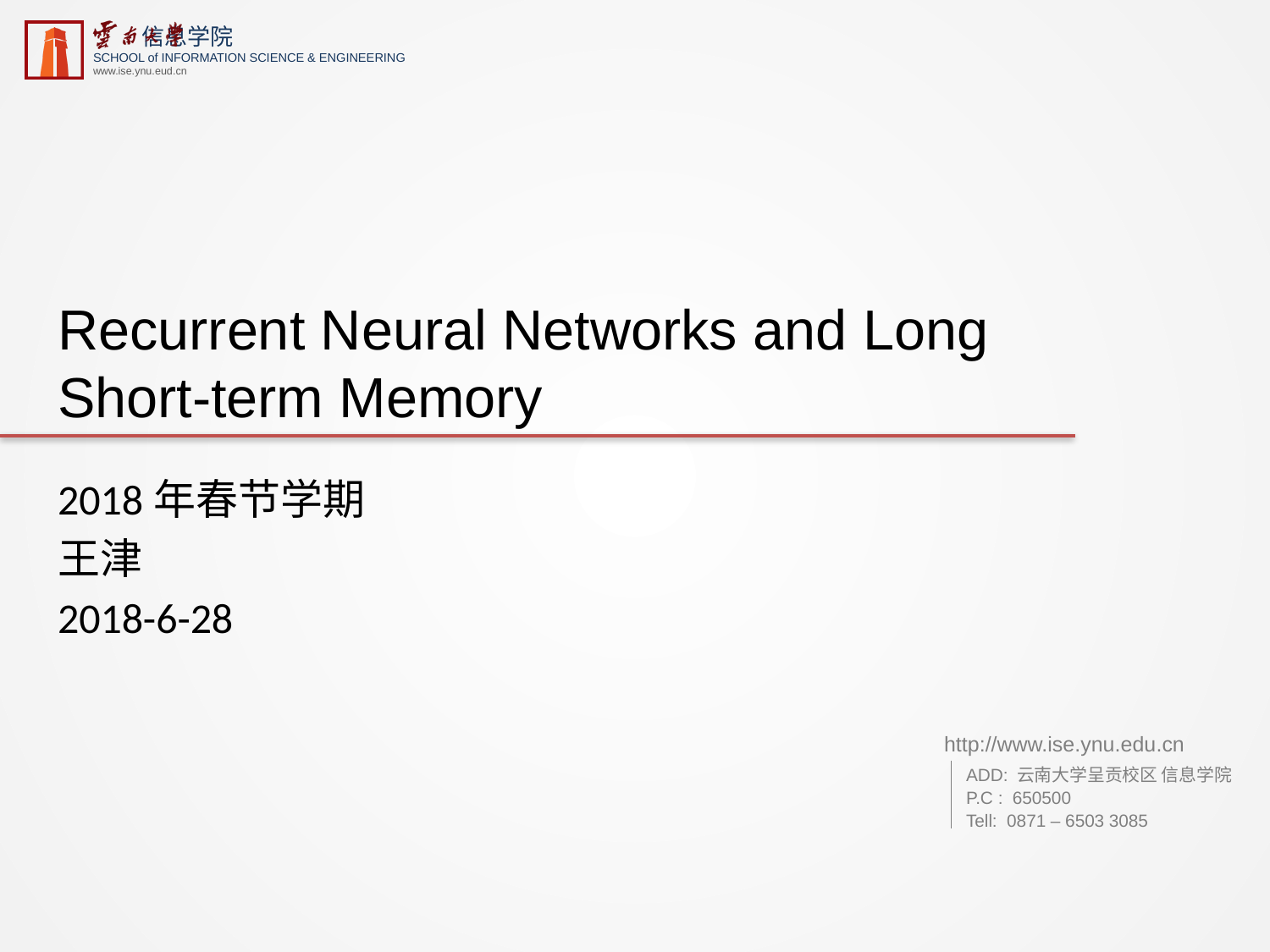

# Recurrent Neural Networks and Long Short-term Memory
2018年春节学期
王津
2018-6-28